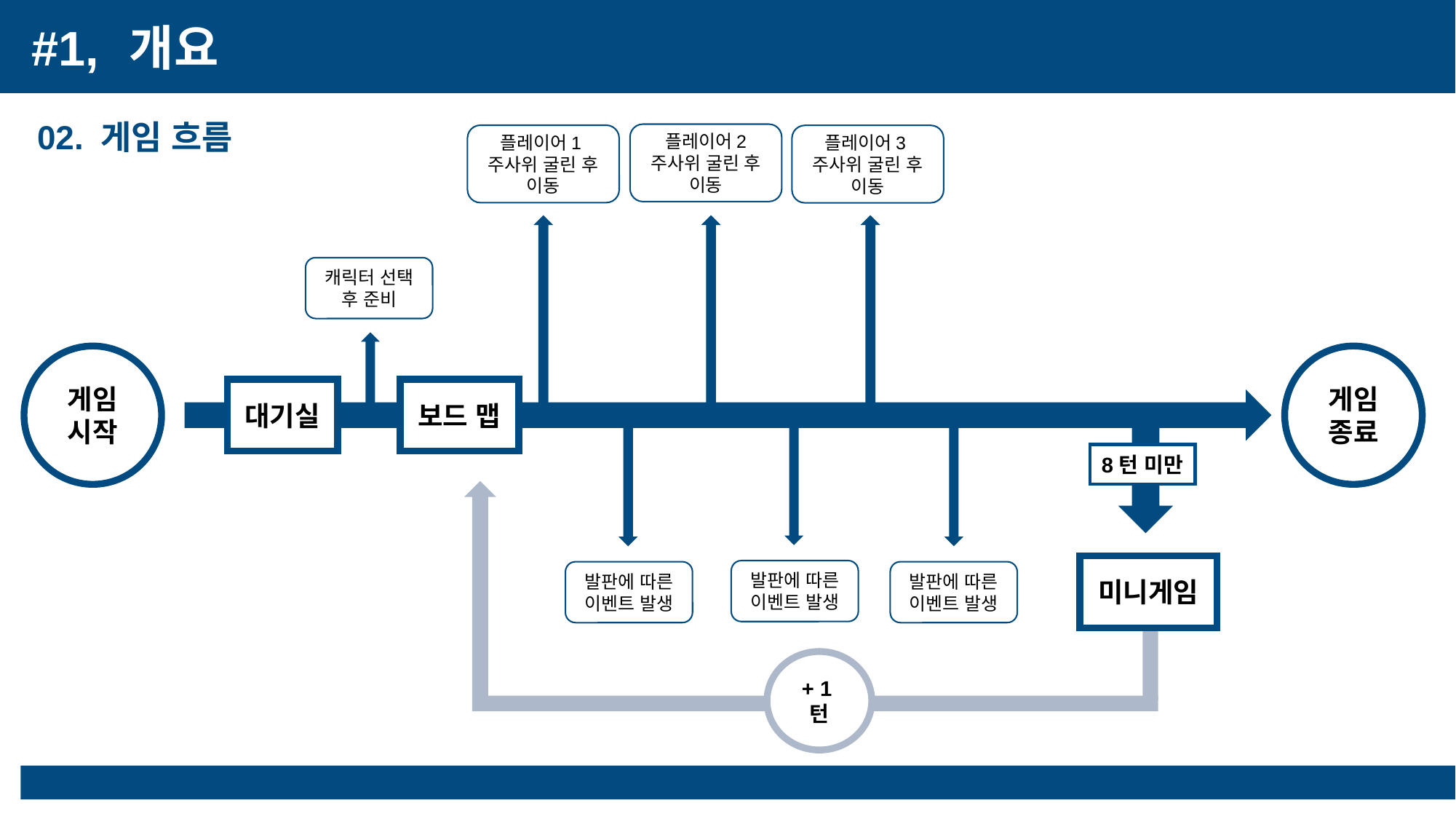

#1,
개요
#2,
게임소개 및 방법
02. 게임 흐름
플레이어2
주사위 굴린 후 이동
플레이어1
주사위 굴린 후 이동
플레이어3
주사위 굴린 후 이동

캐릭터 선택 후 준비

게임 시작
게임 종료
보드 맵
대기실

8턴 미만

미니게임
발판에 따른 이벤트 발생
발판에 따른 이벤트 발생
발판에 따른 이벤트 발생
+ 1턴